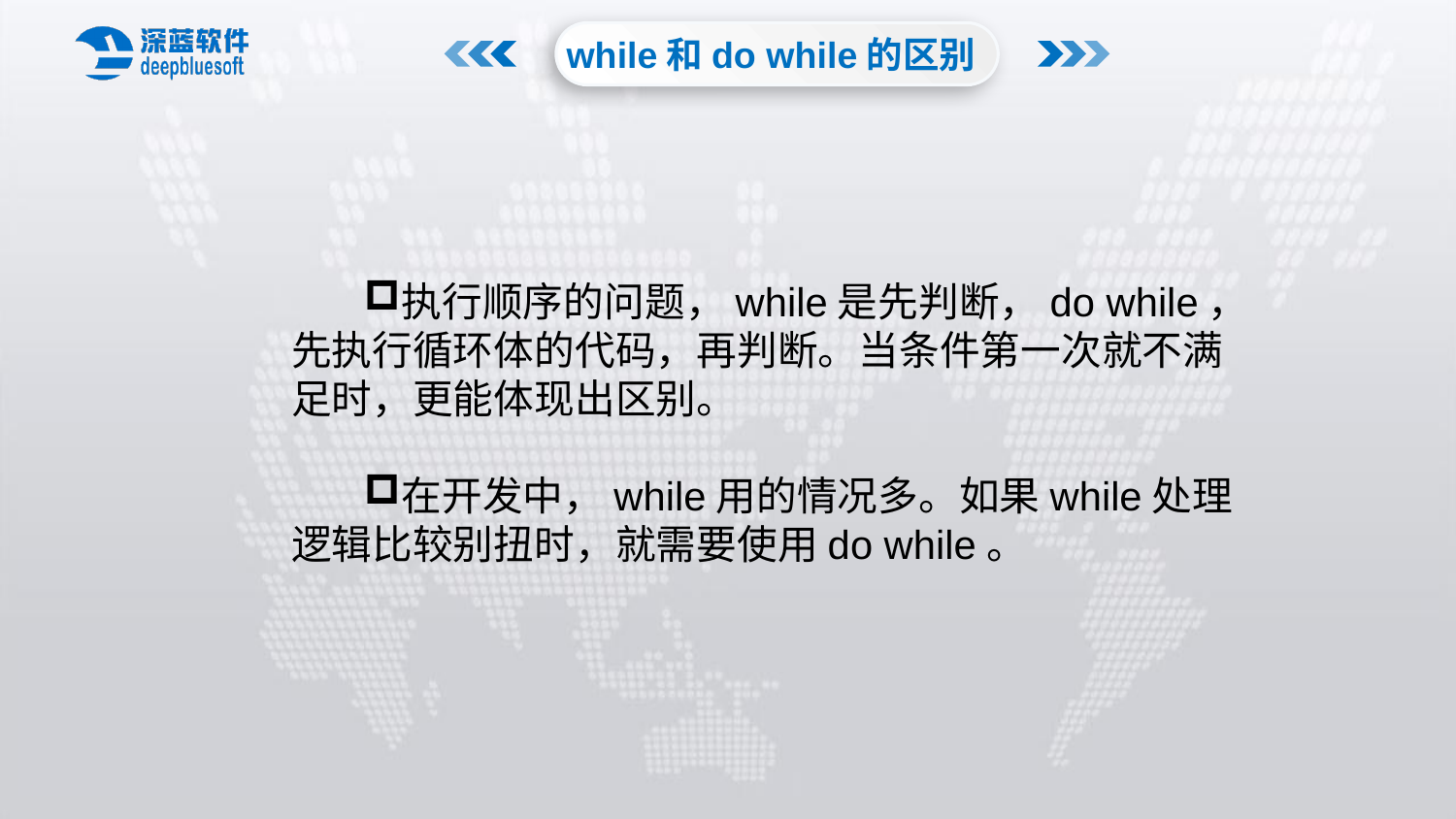

while和do while的区别

执行顺序的问题，while是先判断，do while，先执行循环体的代码，再判断。当条件第一次就不满足时，更能体现出区别。

在开发中，while用的情况多。如果while处理逻辑比较别扭时，就需要使用do while。